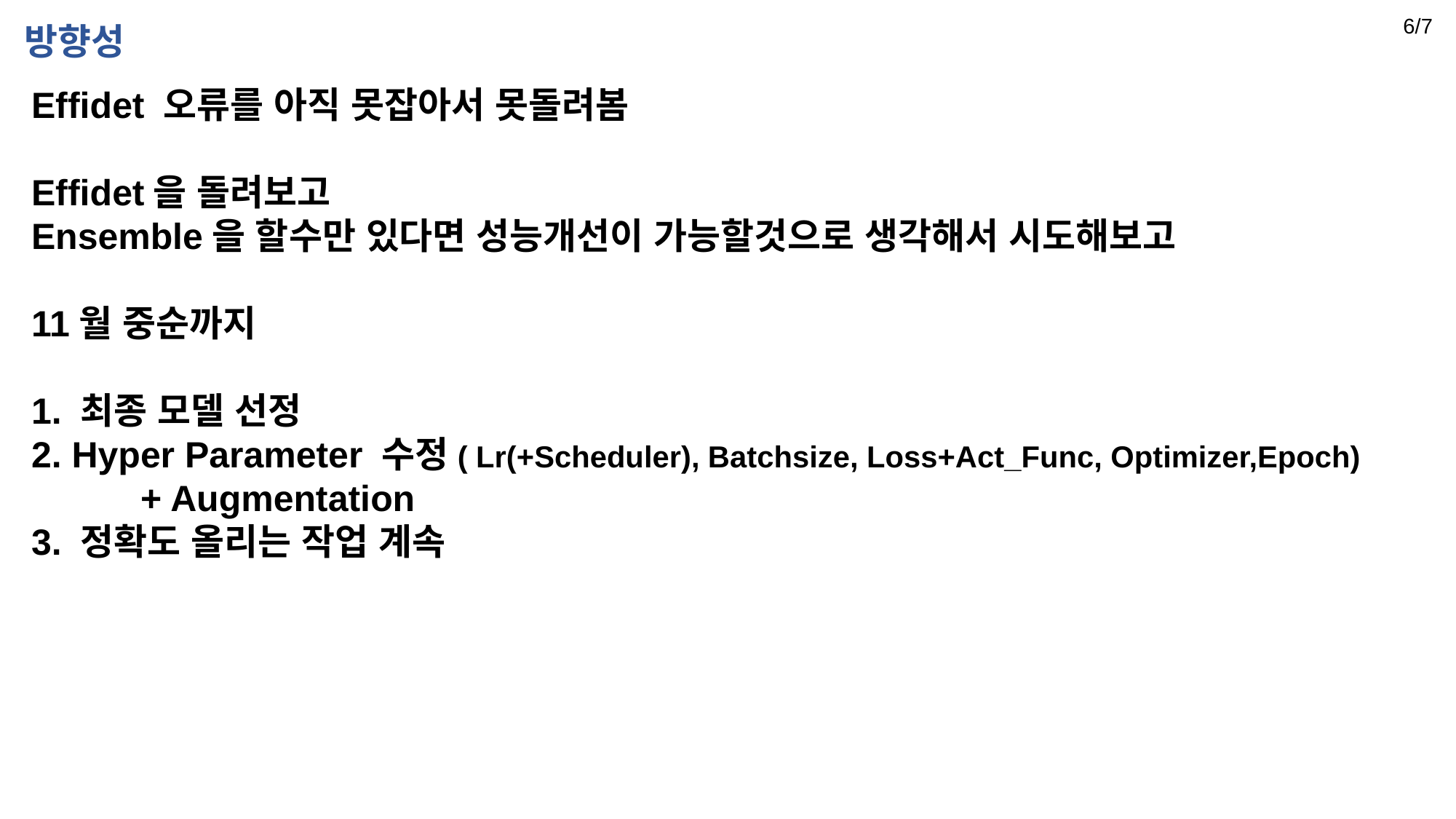

6/7
방향성
Effidet 오류를 아직 못잡아서 못돌려봄

Effidet을 돌려보고
Ensemble을 할수만 있다면 성능개선이 가능할것으로 생각해서 시도해보고

11월 중순까지

1. 최종 모델 선정
2. Hyper Parameter 수정( Lr(+Scheduler), Batchsize, Loss+Act_Func, Optimizer,Epoch)
	+ Augmentation
3. 정확도 올리는 작업 계속